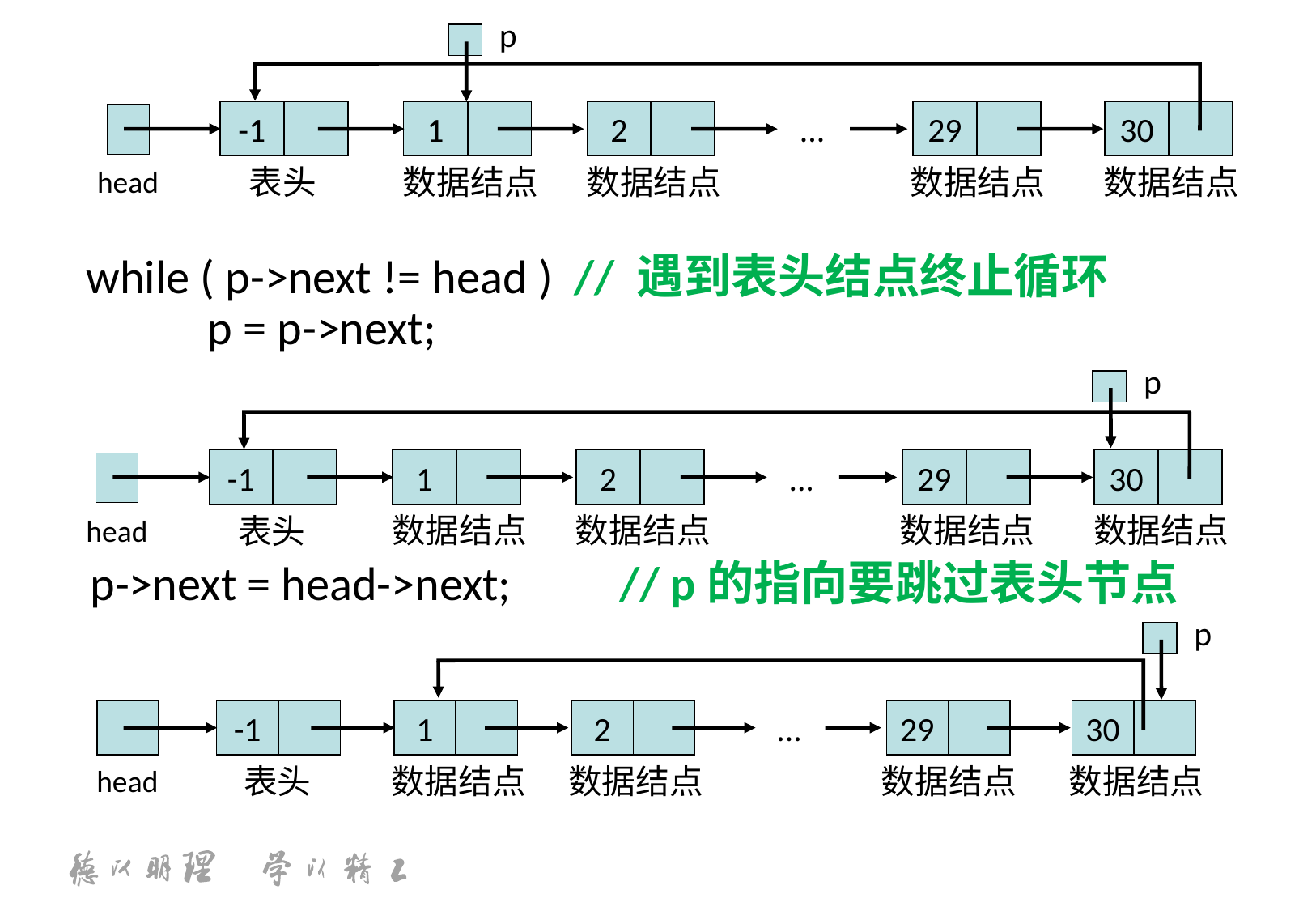

p

-1

1

2

...
29

30

head
数据结点
数据结点
数据结点
数据结点
表头
	while ( p->next != head )  // 遇到表头结点终止循环
		p = p->next;
p

-1

1

2

...
29

30

head
数据结点
数据结点
数据结点
数据结点
表头
	p->next = head->next;	    // p的指向要跳过表头节点
p

-1

1

2

...
29

30

head
数据结点
数据结点
数据结点
数据结点
表头